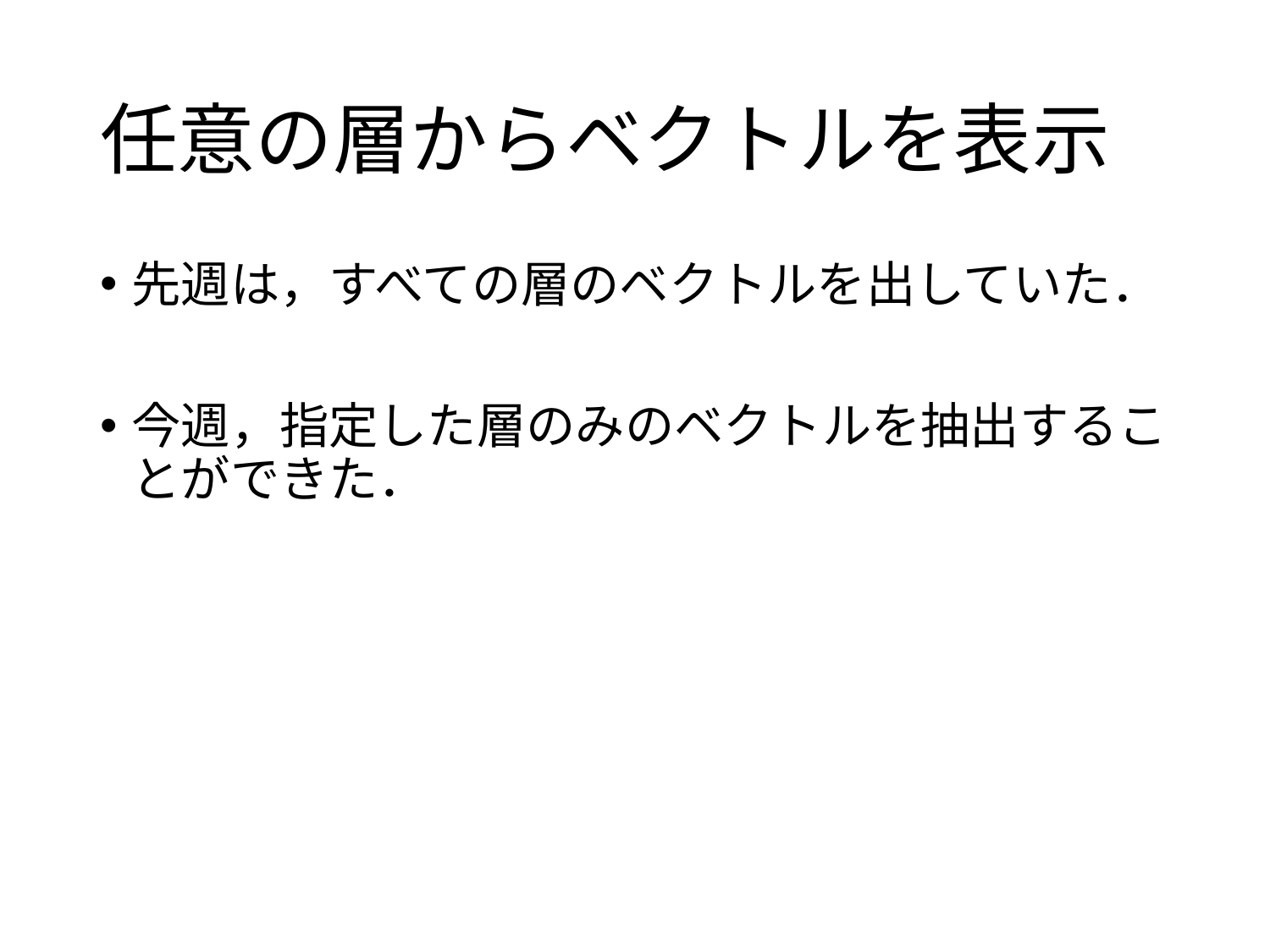

# 任意の層からベクトルを表示
先週は，すべての層のベクトルを出していた．

今週，指定した層のみのベクトルを抽出することができた．